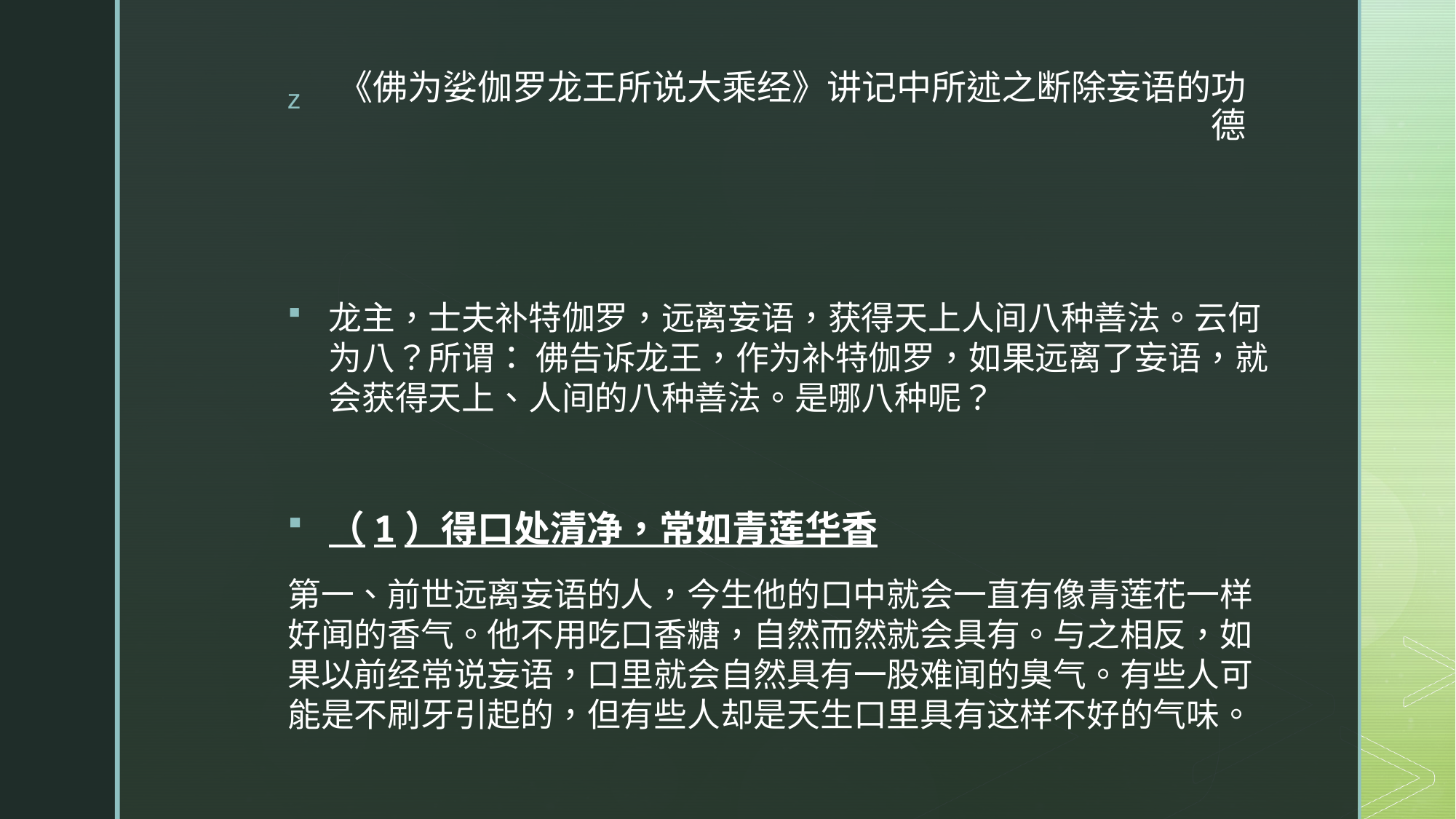

# 《佛为娑伽罗龙王所说大乘经》讲记中所述之断除妄语的功德
龙主，士夫补特伽罗，远离妄语，获得天上人间八种善法。云何为八？所谓： 佛告诉龙王，作为补特伽罗，如果远离了妄语，就会获得天上、人间的八种善法。是哪八种呢？

（1）得口处清净，常如青莲华香
第一、前世远离妄语的人，今生他的口中就会一直有像青莲花一样好闻的香气。他不用吃口香糖，自然而然就会具有。与之相反，如果以前经常说妄语，口里就会自然具有一股难闻的臭气。有些人可能是不刷牙引起的，但有些人却是天生口里具有这样不好的气味。